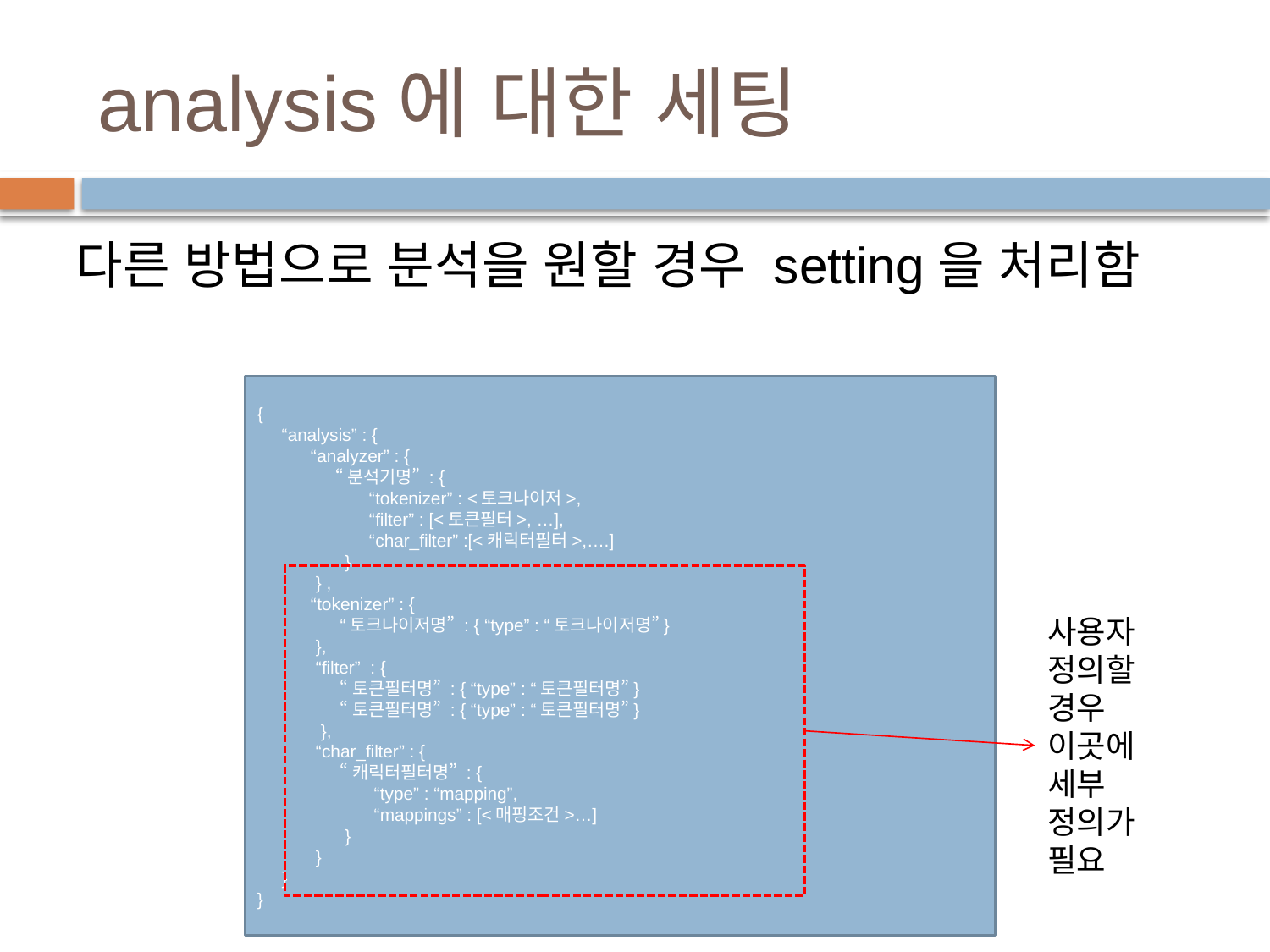

# analysis에 대한 세팅
다른 방법으로 분석을 원할 경우 setting을 처리함
{
     “analysis” : {
           “analyzer” : {
                 “분석기명” : {
                       “tokenizer” : <토크나이저>,
                       “filter” : [<토큰필터>, …],
                       “char_filter” :[<캐릭터필터>,….]
                  }
            } ,
           “tokenizer” : {
                 “토크나이저명” : { “type” : “토크나이저명”}
            },
            “filter”  : {
                 “토큰필터명” : { “type” : “토큰필터명”}
                 “토큰필터명” : { “type” : “토큰필터명”}
             },
            “char_filter” : {
                 “캐릭터필터명” : {
                        “type” : “mapping”,
                        “mappings” : [<매핑조건>…]
                  }
            }
     }
}

사용자 정의할 경우 이곳에 세부 정의가 필요